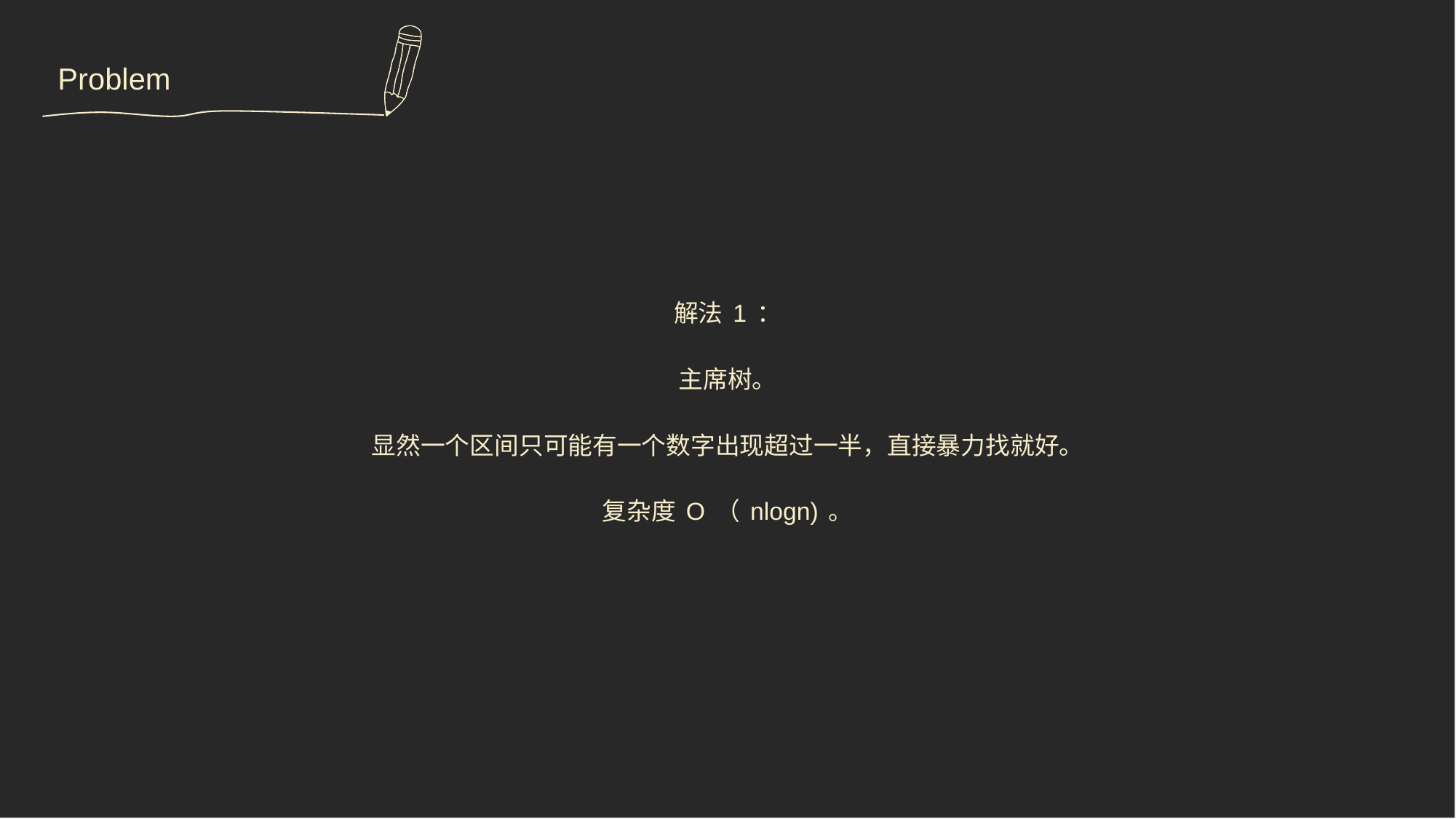

Problem

解法1：
主席树。
显然一个区间只可能有一个数字出现超过一半，直接暴力找就好。
复杂度O（nlogn)。